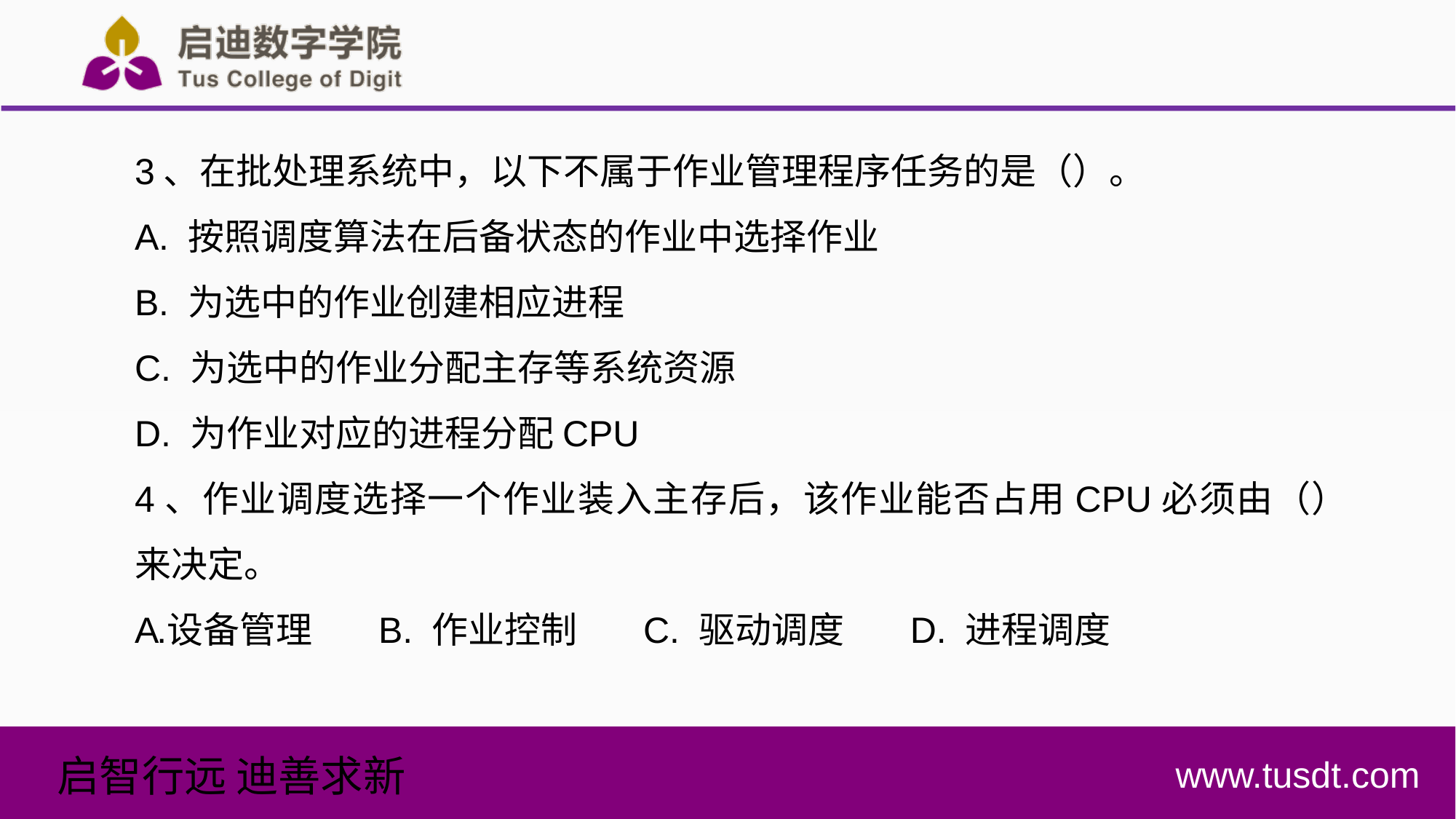

3、在批处理系统中，以下不属于作业管理程序任务的是（）。
A. 按照调度算法在后备状态的作业中选择作业
B. 为选中的作业创建相应进程
C. 为选中的作业分配主存等系统资源
D. 为作业对应的进程分配CPU
4、作业调度选择一个作业装入主存后，该作业能否占用CPU必须由（）来决定。
设备管理       B. 作业控制       C. 驱动调度       D. 进程调度